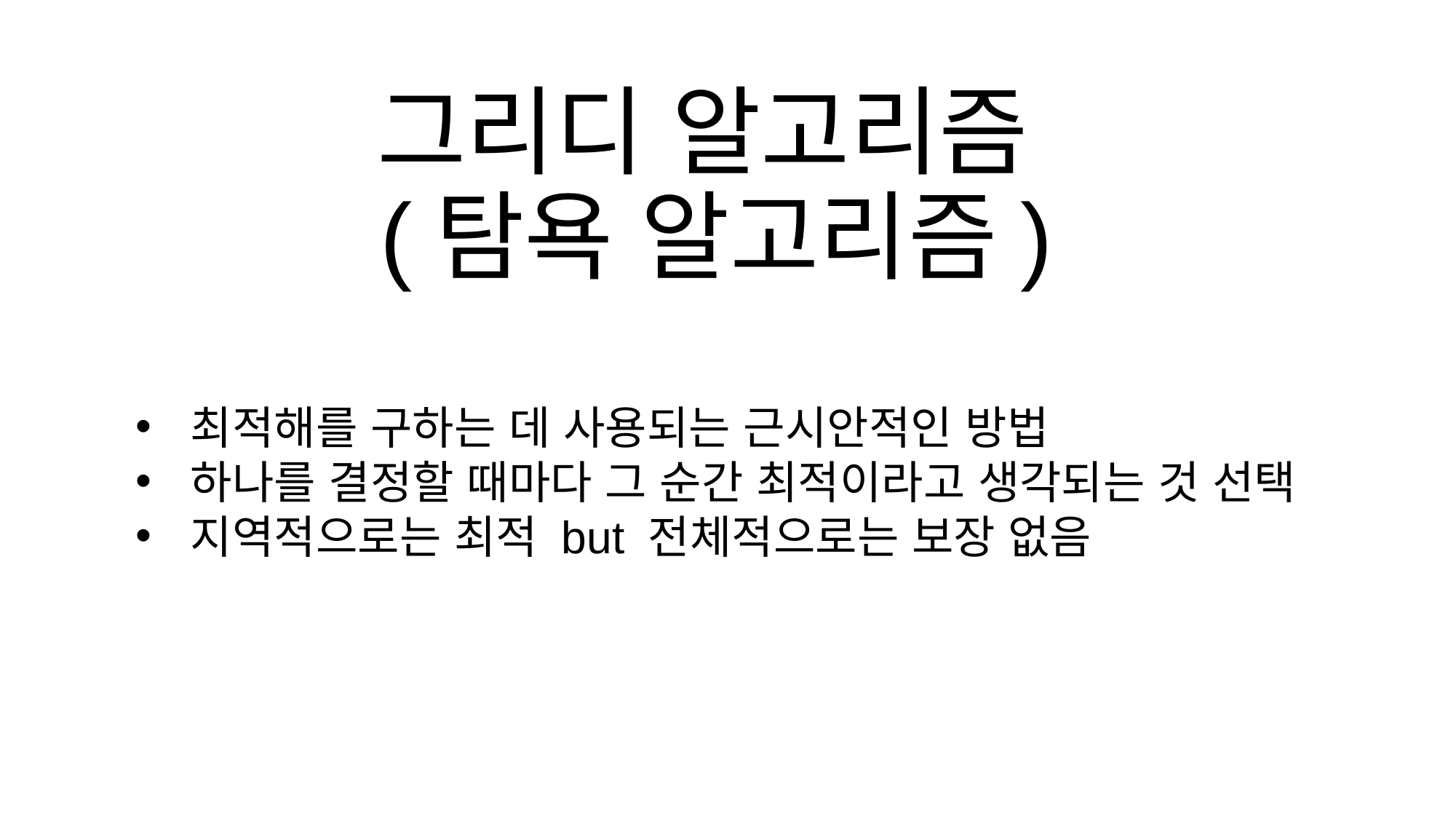

# 그리디 알고리즘 (탐욕 알고리즘)
최적해를 구하는 데 사용되는 근시안적인 방법
하나를 결정할 때마다 그 순간 최적이라고 생각되는 것 선택
지역적으로는 최적 but 전체적으로는 보장 없음